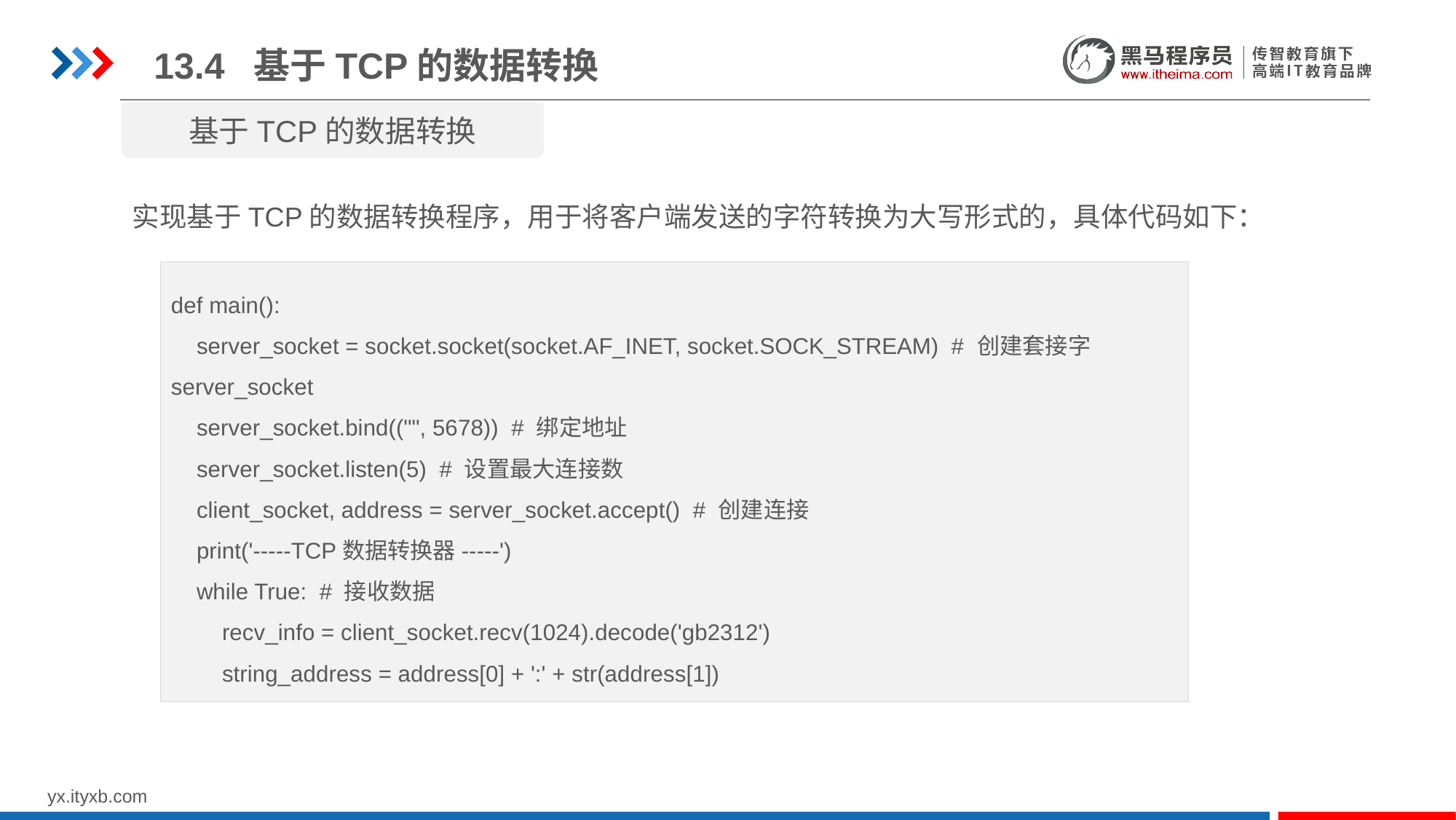

13.4  基于TCP的数据转换

基于TCP的数据转换
实现基于TCP的数据转换程序，用于将客户端发送的字符转换为大写形式的，具体代码如下：
def main():
    server_socket = socket.socket(socket.AF_INET, socket.SOCK_STREAM)  # 创建套接字server_socket
    server_socket.bind(("", 5678))  # 绑定地址
    server_socket.listen(5)  # 设置最大连接数
    client_socket, address = server_socket.accept()  # 创建连接
    print('-----TCP数据转换器-----')
    while True:  # 接收数据
        recv_info = client_socket.recv(1024).decode('gb2312')
        string_address = address[0] + ':' + str(address[1])